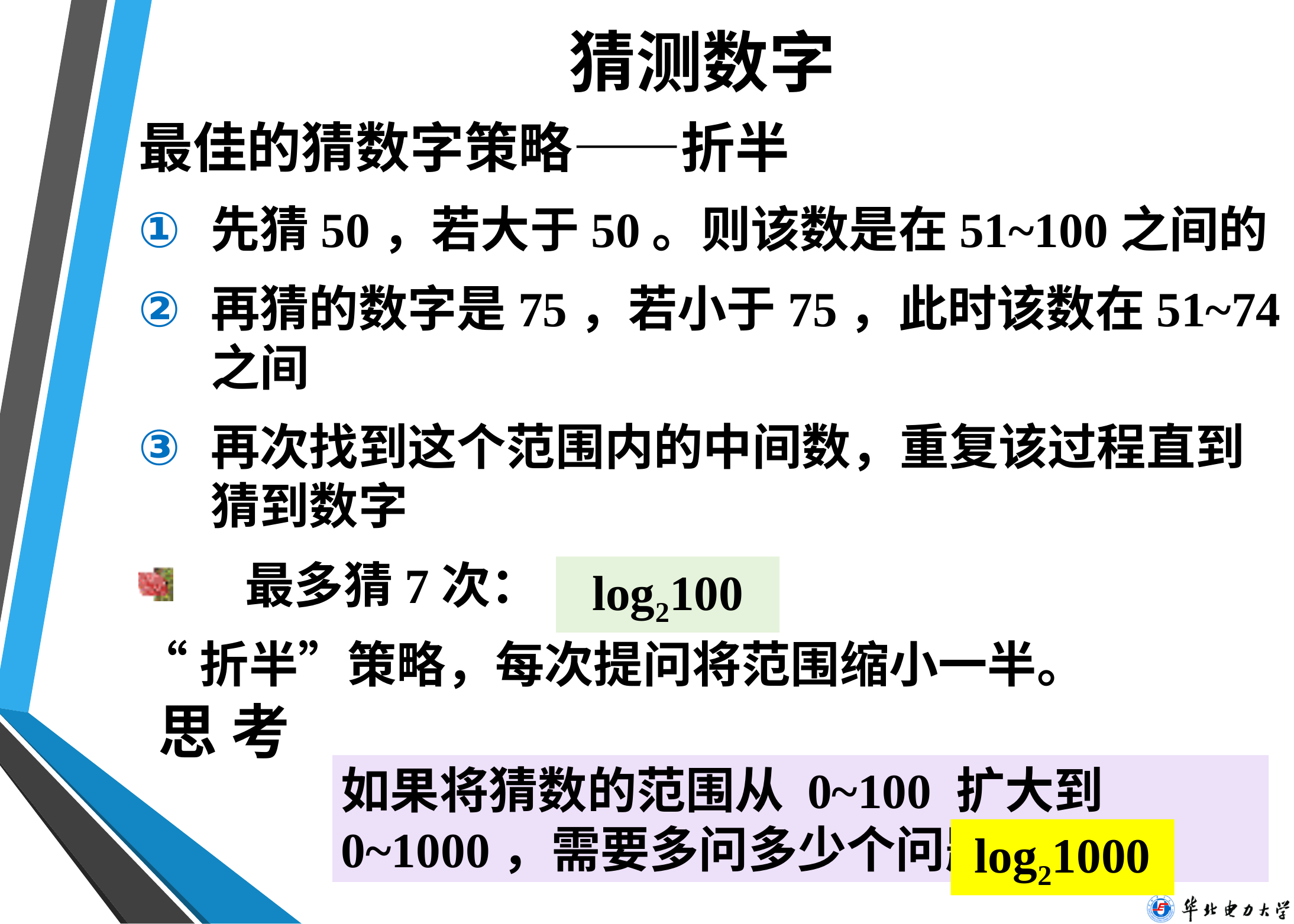

# 猜测数字
最佳的猜数字策略——折半
先猜50，若大于50。则该数是在51~100之间的
再猜的数字是75，若小于75，此时该数在51~74之间
再次找到这个范围内的中间数，重复该过程直到猜到数字
     最多猜7次：
“折半”策略，每次提问将范围缩小一半。
log2100
思 考
如果将猜数的范围从 0~100 扩大到 0~1000，需要多问多少个问题？
log21000